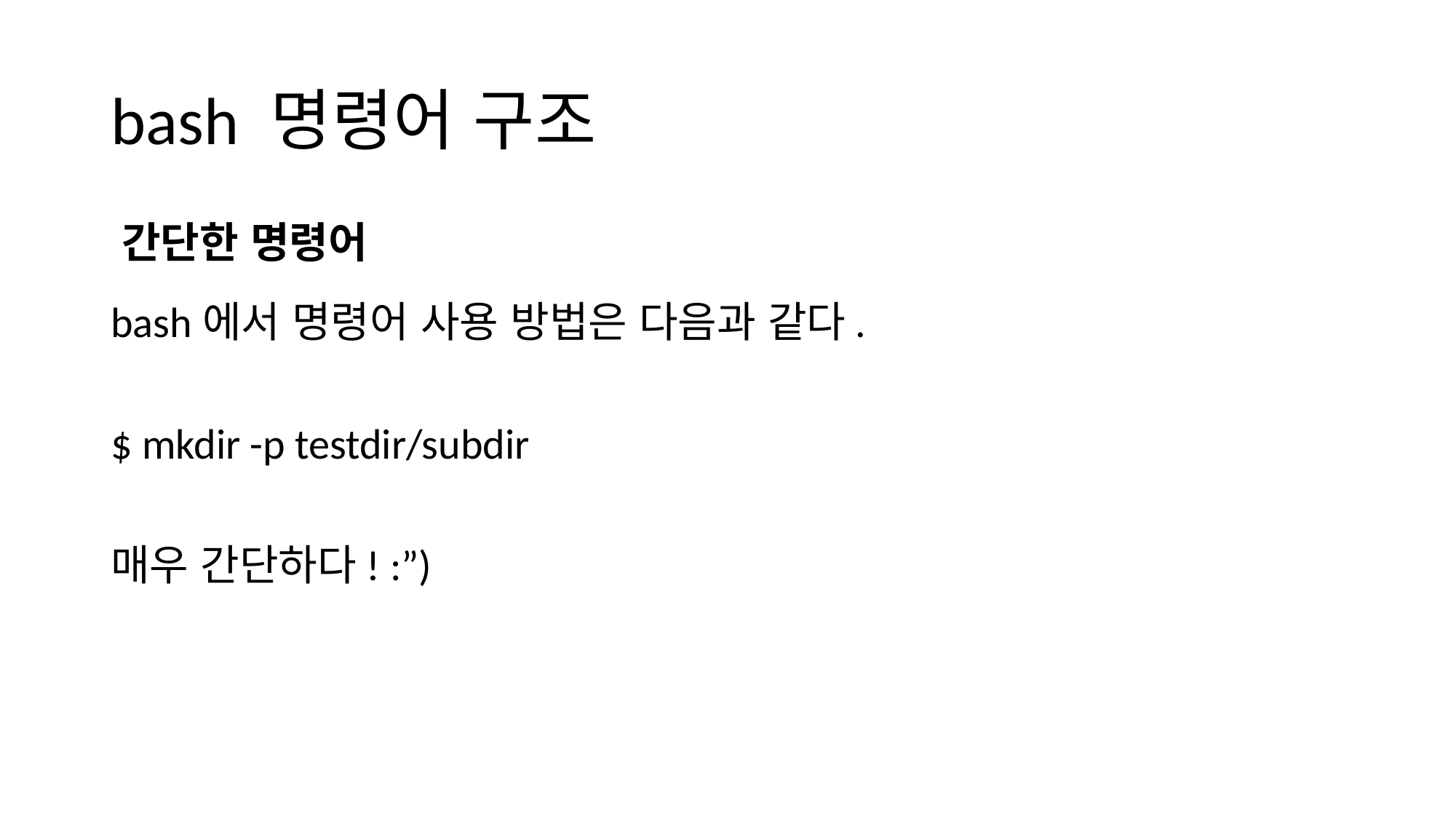

# bash 명령어 구조
간단한 명령어
bash에서 명령어 사용 방법은 다음과 같다.

$ mkdir -p testdir/subdir

매우 간단하다! :”)